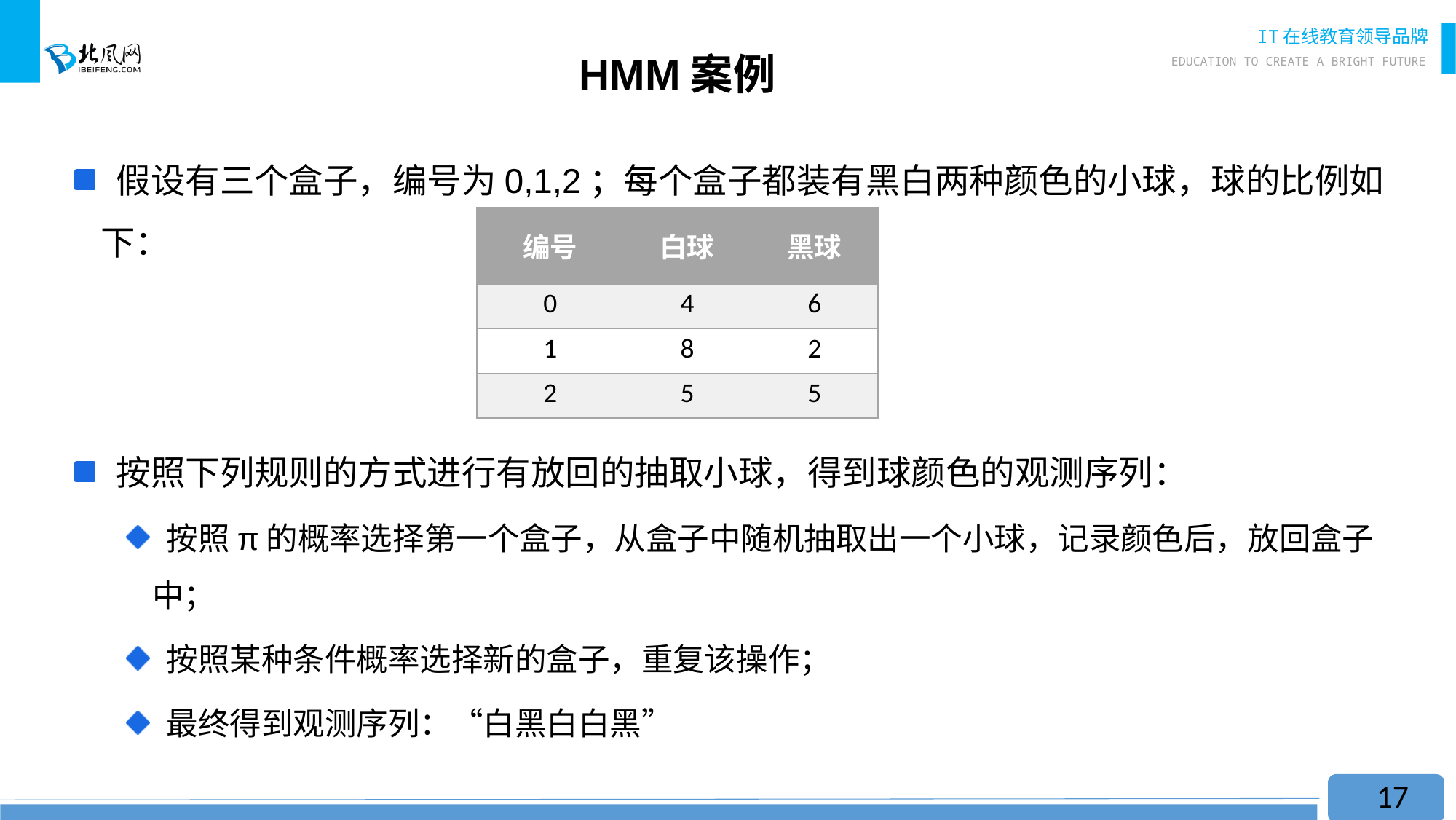

# HMM案例
 假设有三个盒子，编号为0,1,2；每个盒子都装有黑白两种颜色的小球，球的比例如下：

 按照下列规则的方式进行有放回的抽取小球，得到球颜色的观测序列：
 按照π的概率选择第一个盒子，从盒子中随机抽取出一个小球，记录颜色后，放回盒子中；
 按照某种条件概率选择新的盒子，重复该操作；
 最终得到观测序列：“白黑白白黑”
| 编号 | 白球 | 黑球 |
| --- | --- | --- |
| 0 | 4 | 6 |
| 1 | 8 | 2 |
| 2 | 5 | 5 |